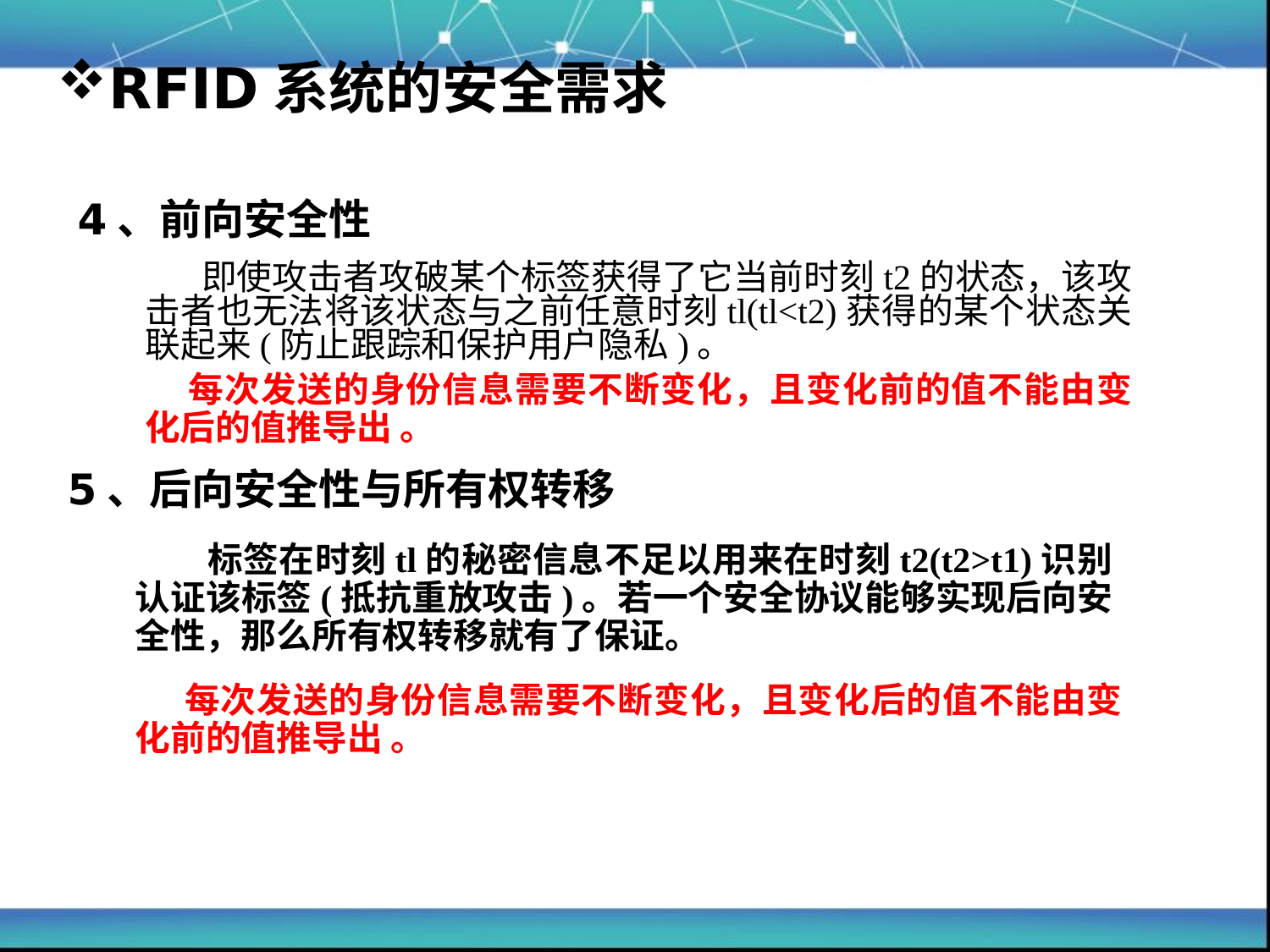

RFID系统的安全需求
4、前向安全性
            即使攻击者攻破某个标签获得了它当前时刻t2的状态，该攻击者也无法将该状态与之前任意时刻tl(tl<t2)获得的某个状态关联起来(防止跟踪和保护用户隐私)。
         每次发送的身份信息需要不断变化，且变化前的值不能由变化后的值推导出 。
5、后向安全性与所有权转移
             标签在时刻tl的秘密信息不足以用来在时刻t2(t2>t1)识别认证该标签(抵抗重放攻击)。若一个安全协议能够实现后向安全性，那么所有权转移就有了保证。
          每次发送的身份信息需要不断变化，且变化后的值不能由变化前的值推导出 。